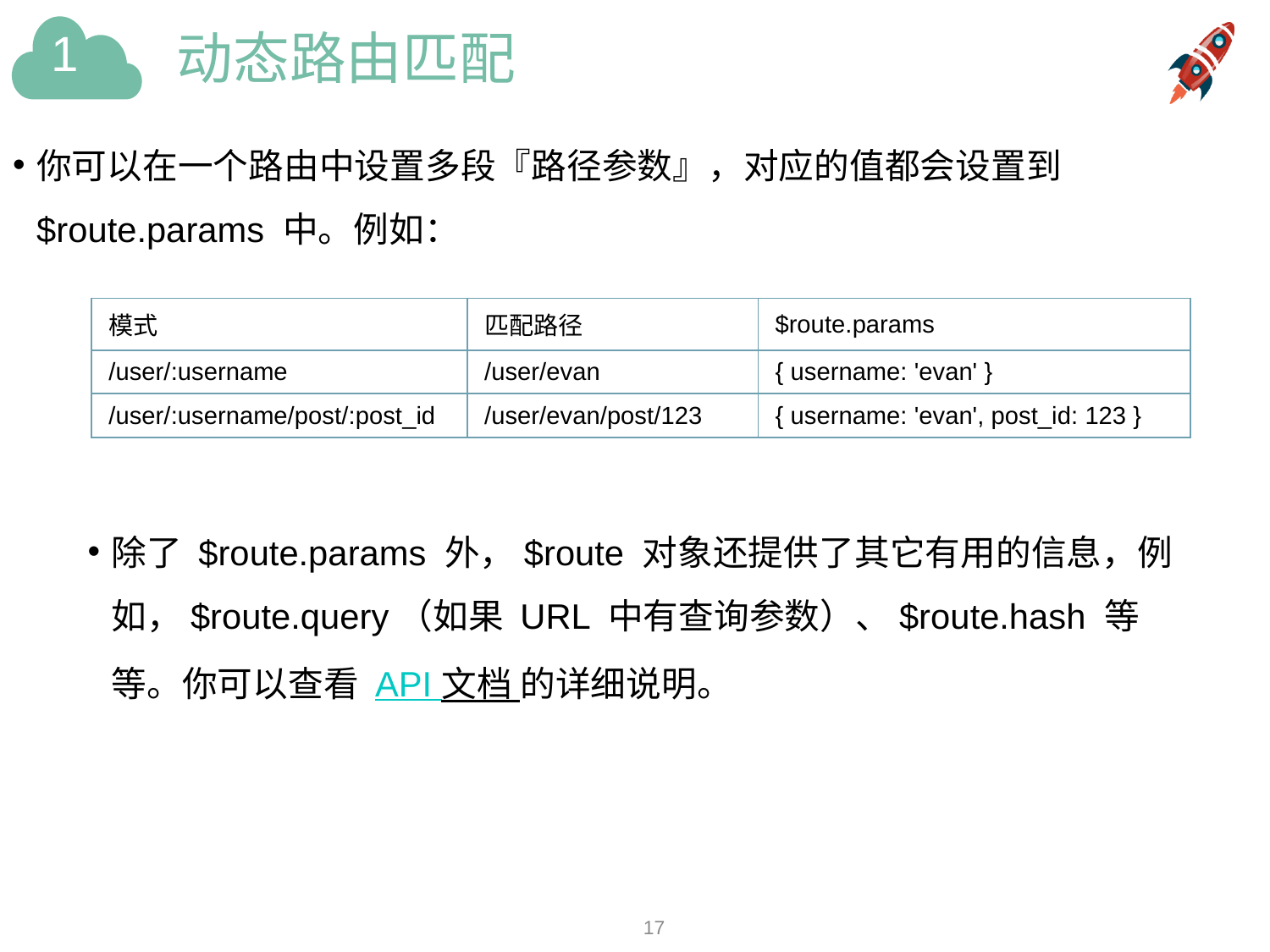

# 动态路由匹配
你可以在一个路由中设置多段『路径参数』，对应的值都会设置到 $route.params 中。例如：
| 模式 | 匹配路径 | $route.params |
| --- | --- | --- |
| /user/:username | /user/evan | { username: 'evan' } |
| /user/:username/post/:post\_id | /user/evan/post/123 | { username: 'evan', post\_id: 123 } |
除了 $route.params 外，$route 对象还提供了其它有用的信息，例如，$route.query（如果 URL 中有查询参数）、$route.hash 等等。你可以查看 API 文档 的详细说明。
17